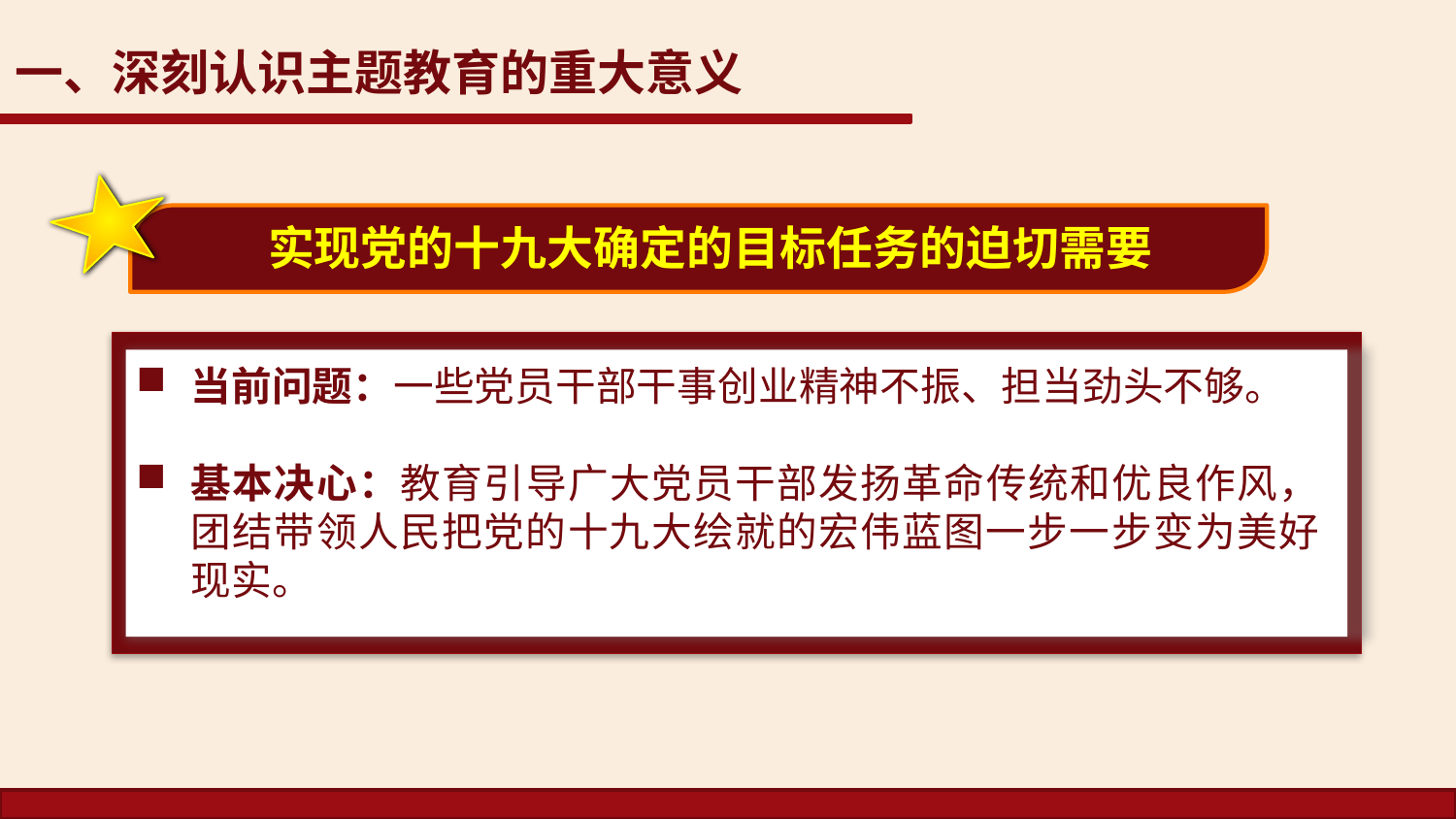

一、深刻认识主题教育的重大意义

实现党的十九大确定的目标任务的迫切需要

当前问题：一些党员干部干事创业精神不振、担当劲头不够。

基本决心：教育引导广大党员干部发扬革命传统和优良作风，团结带领人民把党的十九大绘就的宏伟蓝图一步一步变为美好现实。